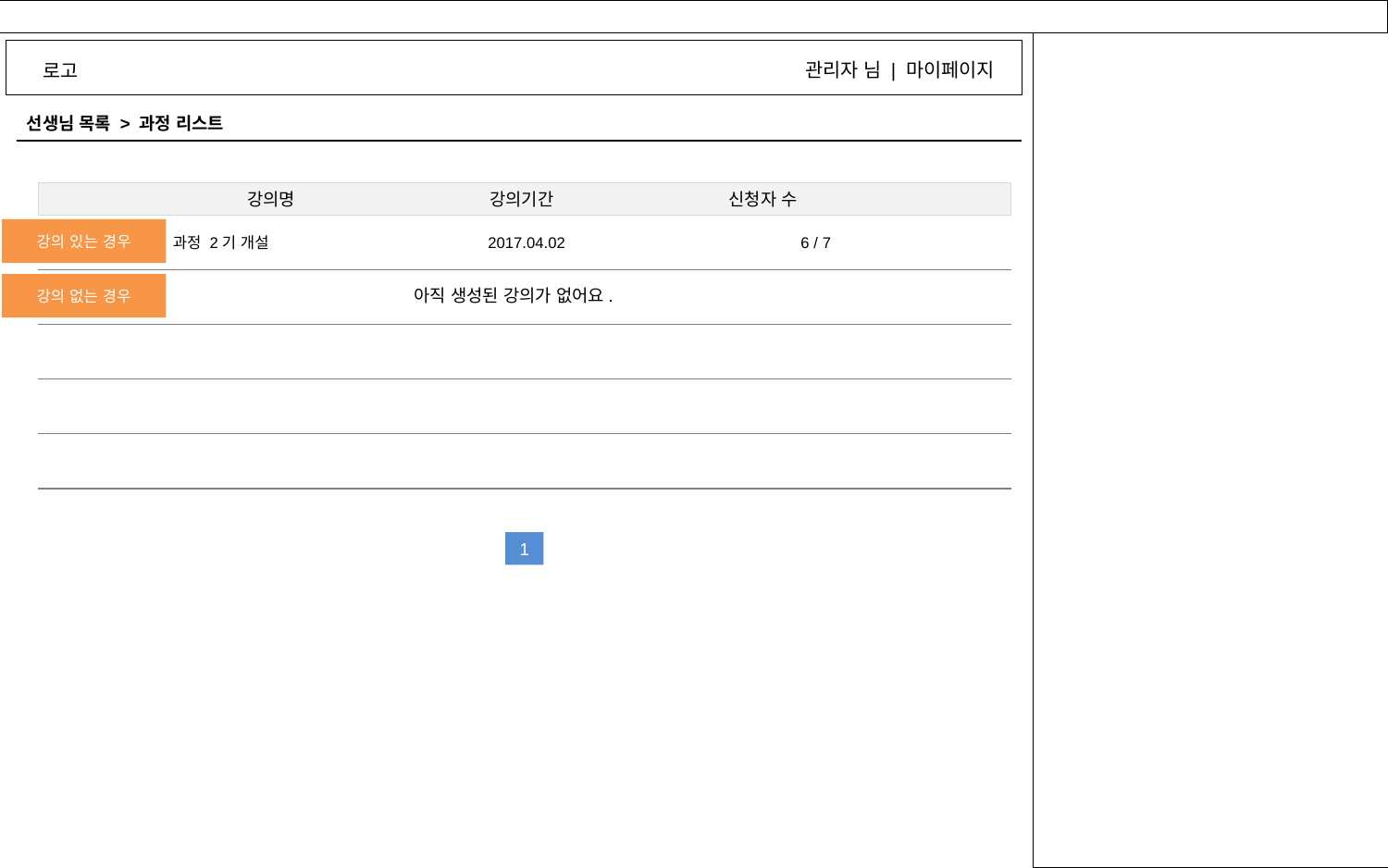

관리자 님 | 마이페이지
로고
선생님 목록 > 과정 리스트
강의명                                        강의기간                                    신청자 수
강의 있는 경우
6 / 7
과정 2기 개설
2017.04.02
강의 없는 경우
아직 생성된 강의가 없어요.
1